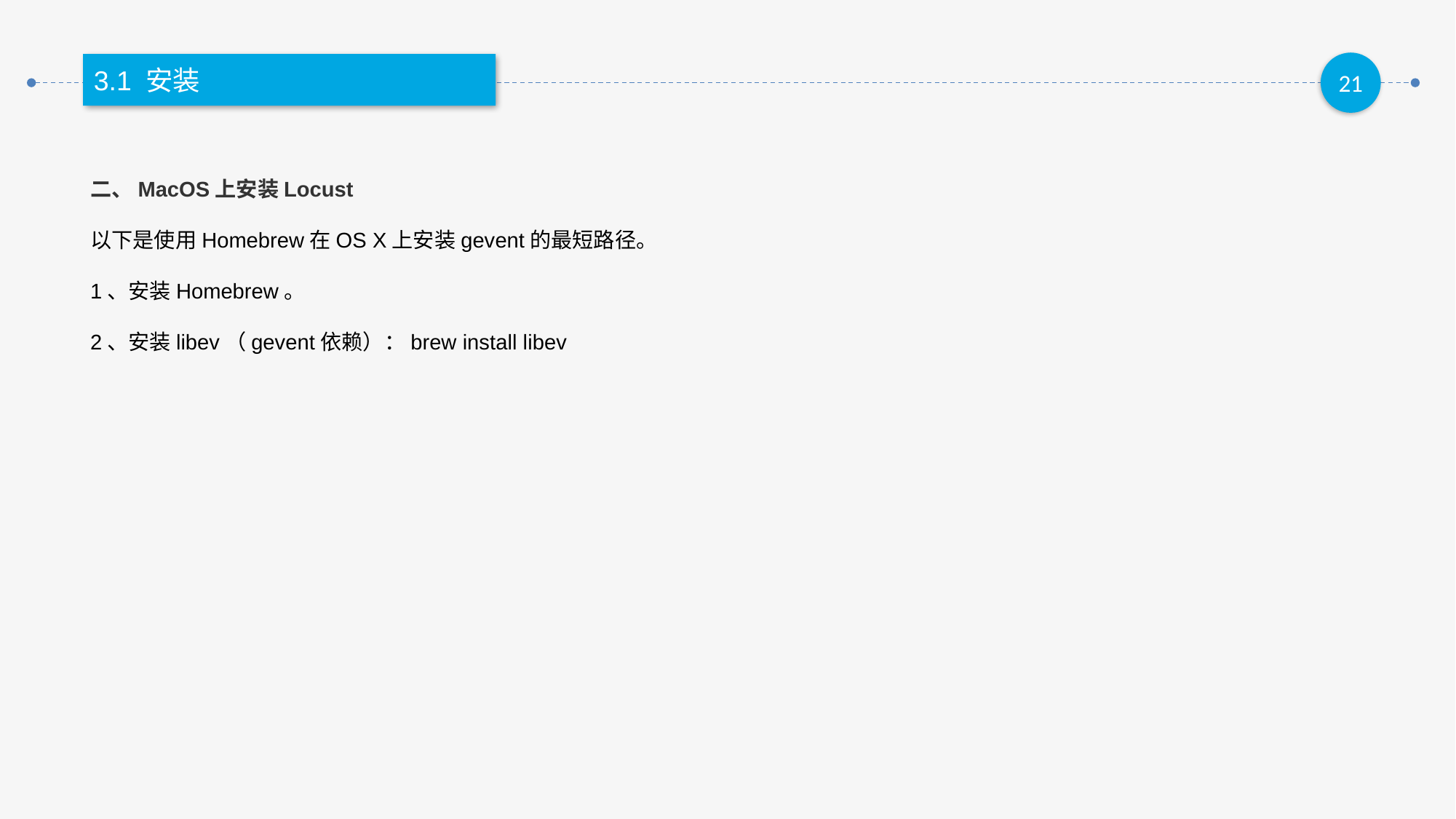

3.1 安装
二、MacOS上安装Locust
以下是使用Homebrew在OS X上安装gevent的最短路径。
1、安装Homebrew。
2、安装libev（gevent依赖）：brew install libev